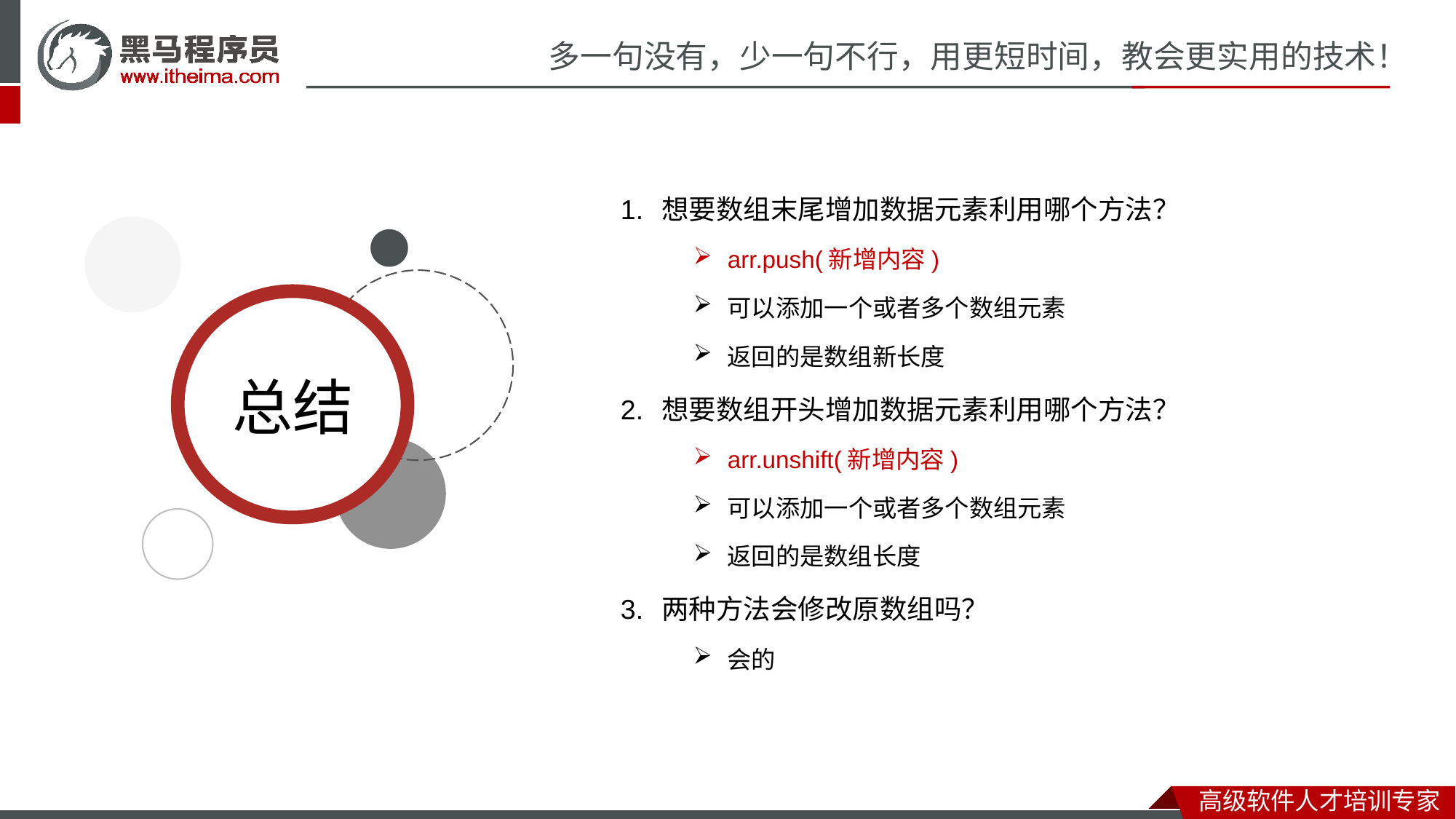

想要数组末尾增加数据元素利用哪个方法？
arr.push(新增内容)
可以添加一个或者多个数组元素
返回的是数组新长度
想要数组开头增加数据元素利用哪个方法？
arr.unshift(新增内容)
可以添加一个或者多个数组元素
返回的是数组长度
两种方法会修改原数组吗？
会的